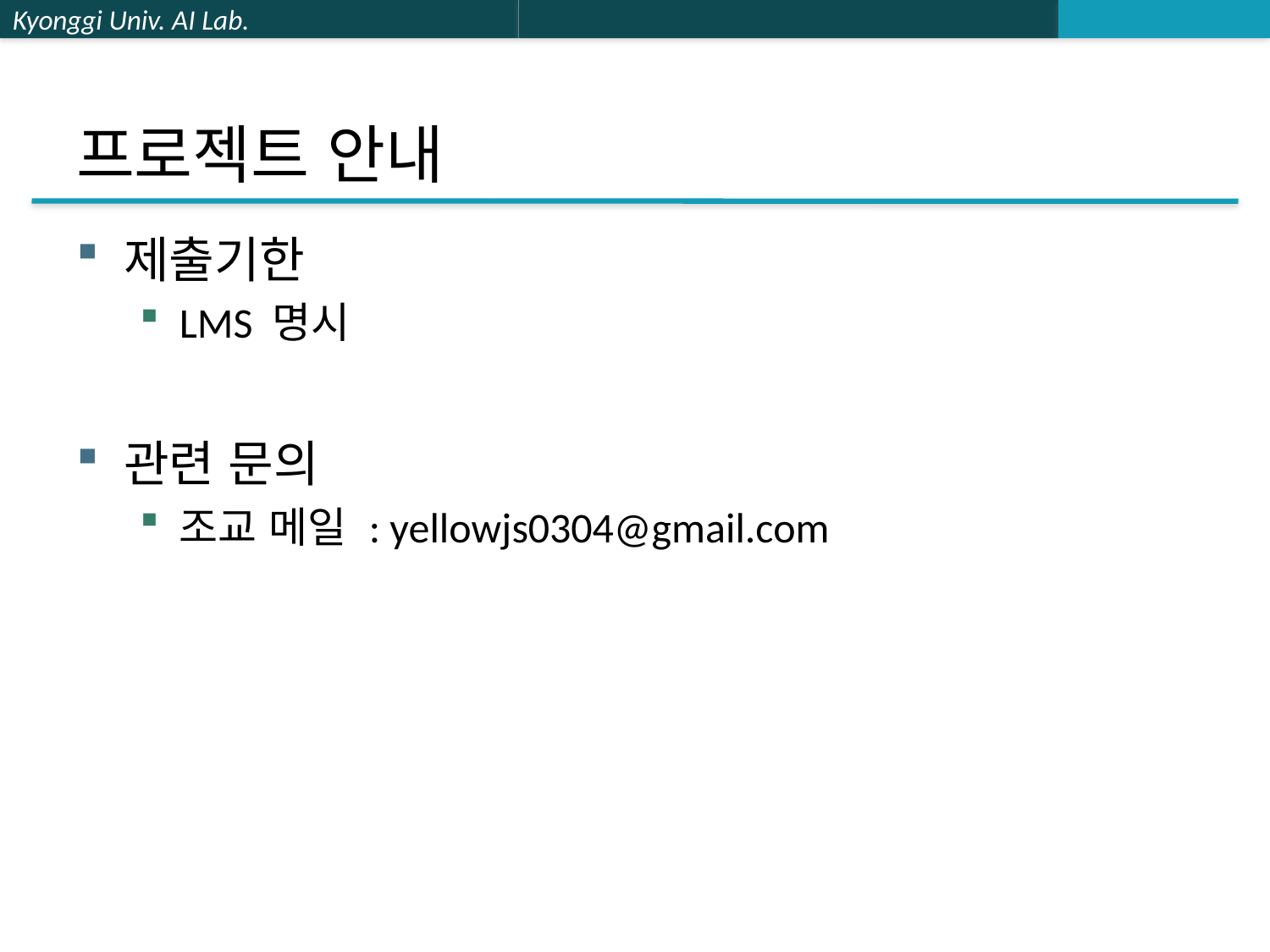

# 프로젝트 안내
제출기한
LMS 명시

관련 문의
조교 메일 : yellowjs0304@gmail.com